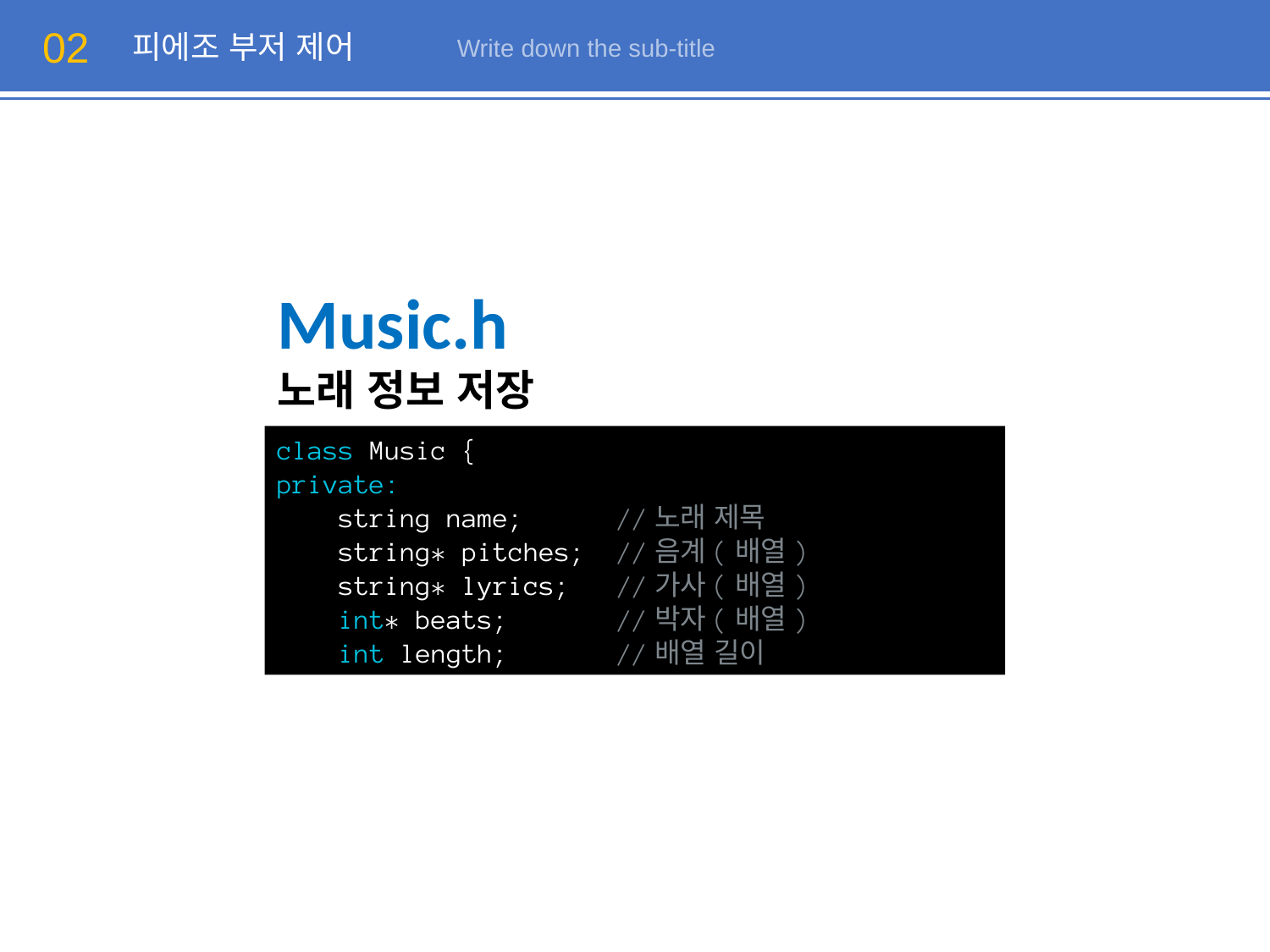

02
피에조 부저 제어
Write down the sub-title
Music.h
노래 정보 저장
class Music {
private:
    string name;      //노래 제목
    string* pitches;  //음계(배열)
    string* lyrics;   //가사(배열)
    int* beats;       //박자(배열)
    int length;       //배열 길이